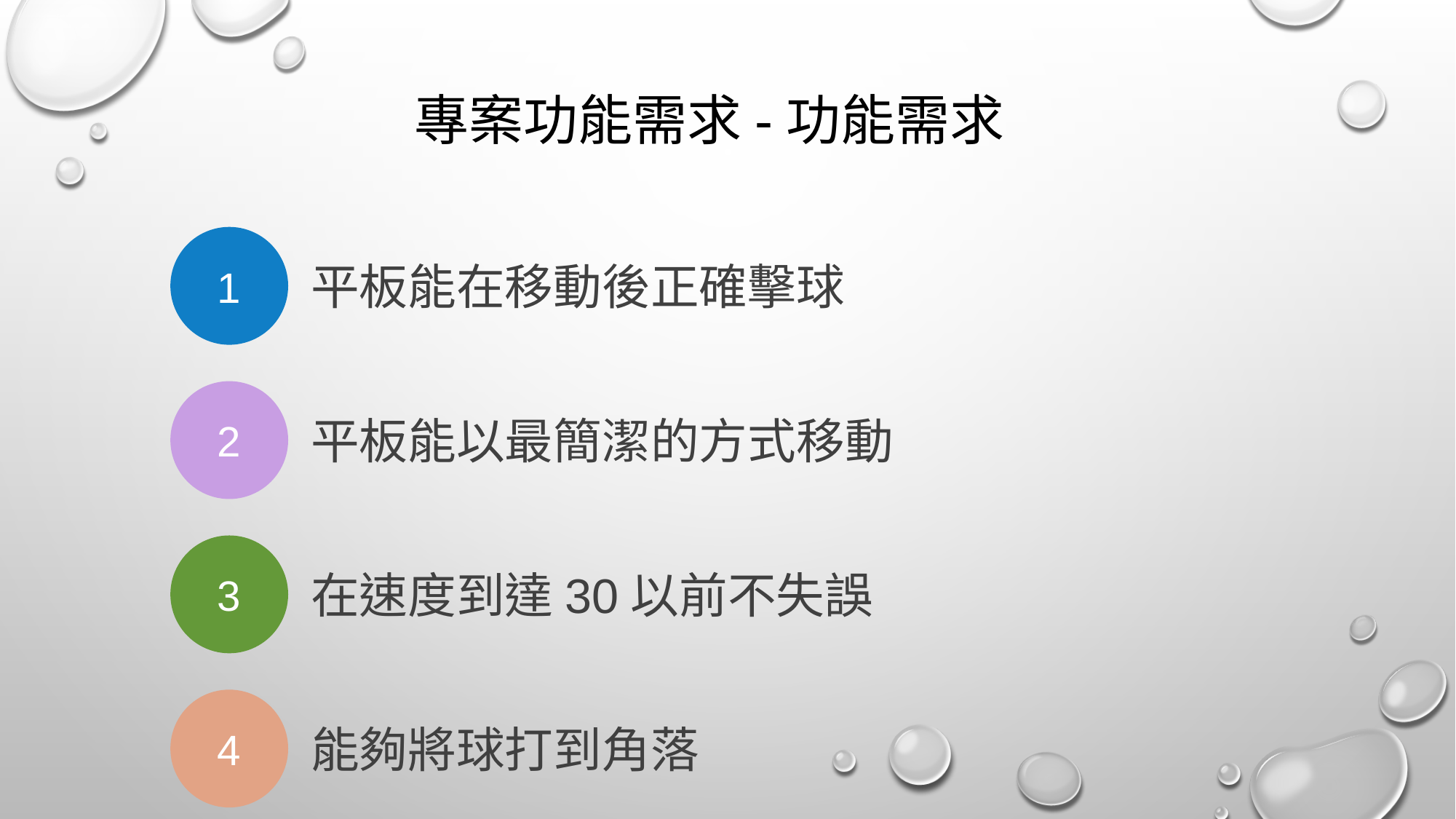

# 專案功能需求-功能需求
1
平板能在移動後正確擊球
2
平板能以最簡潔的方式移動
3
在速度到達30以前不失誤
4
能夠將球打到角落